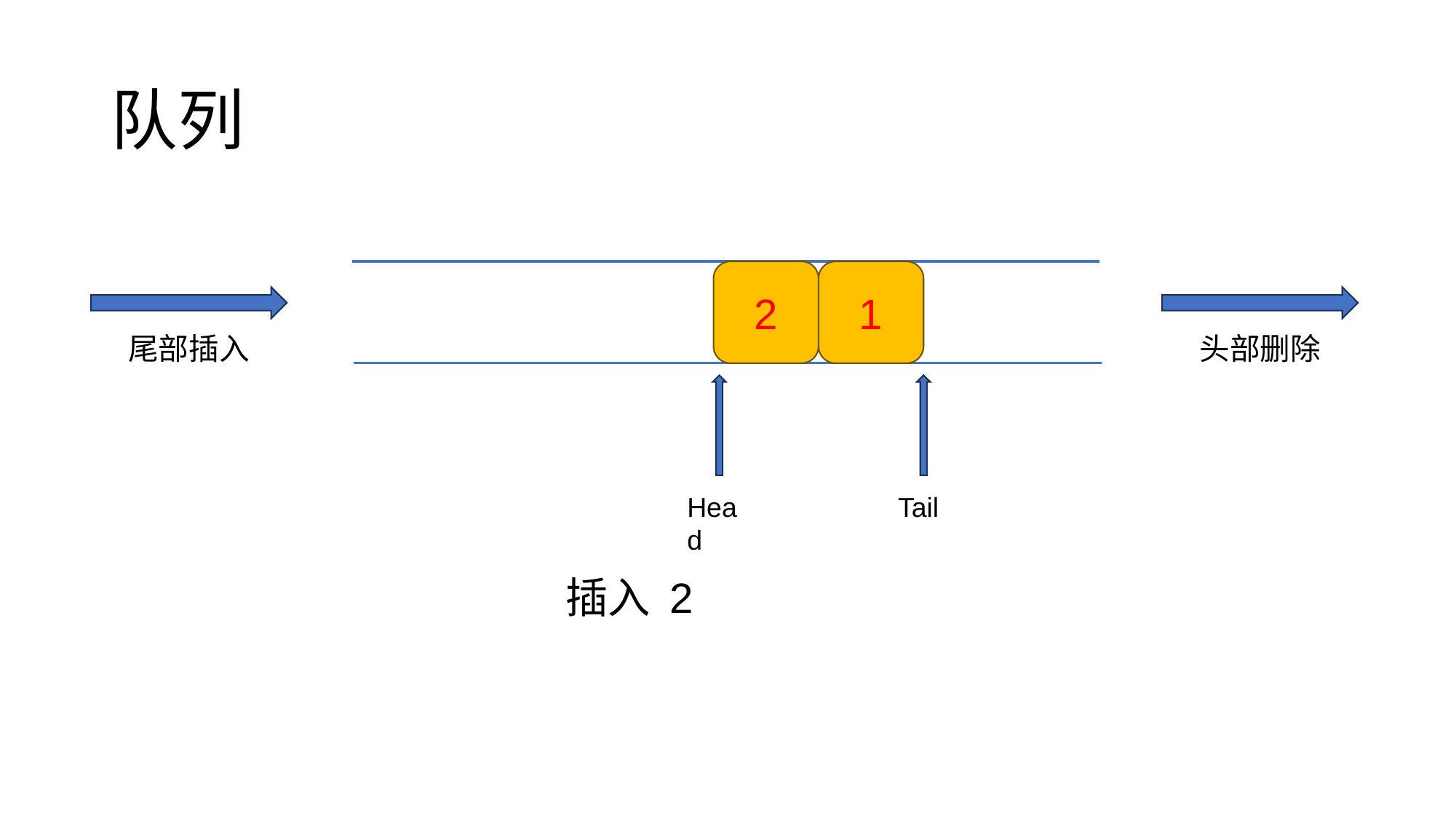

# 队列
2
1

尾部插入
头部删除

Head
Tail
插入 2